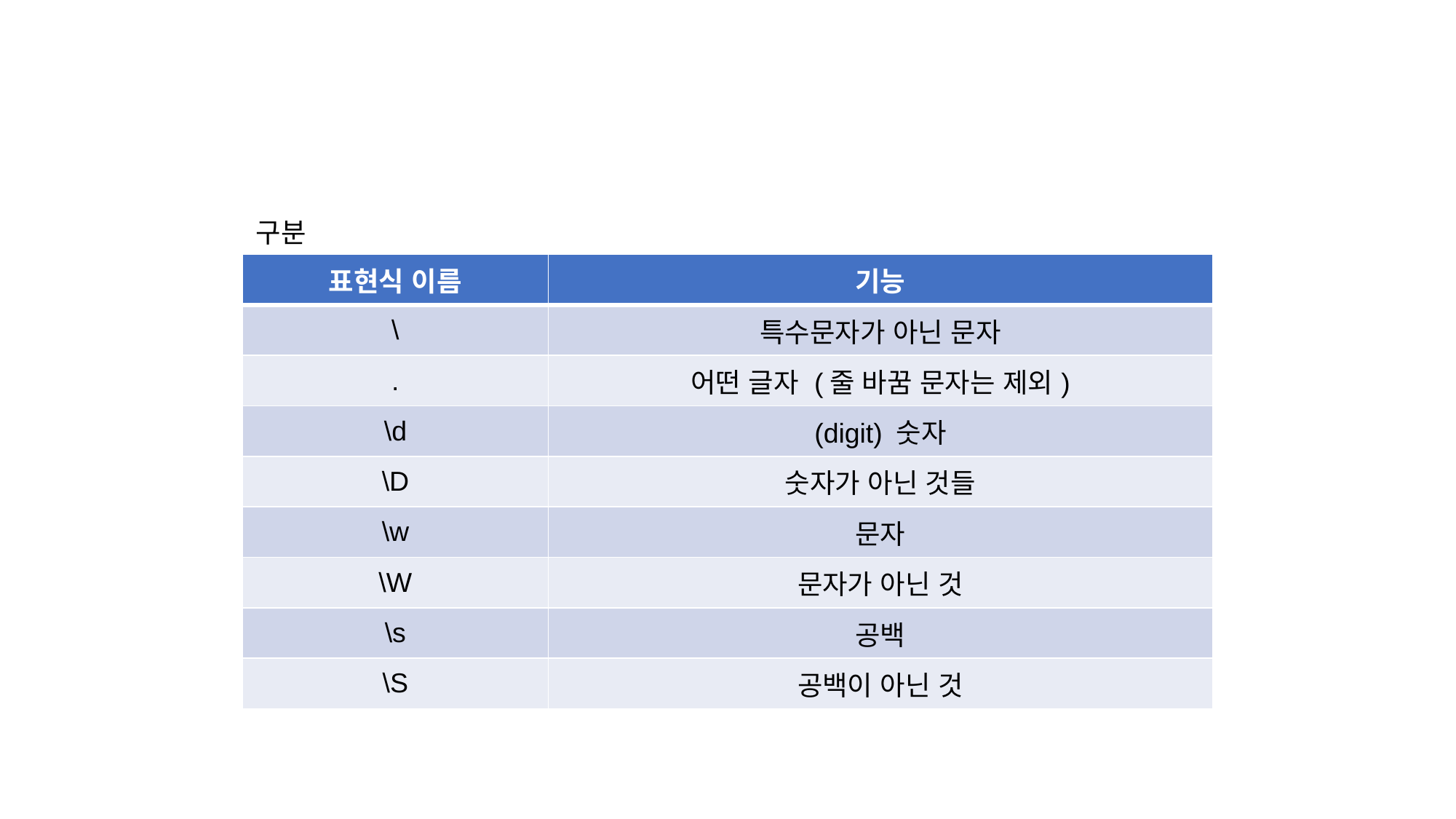

구분
| 표현식 이름 | 기능 |
| --- | --- |
| \ | 특수문자가 아닌 문자 |
| . | 어떤 글자 (줄 바꿈 문자는 제외) |
| \d | (digit) 숫자 |
| \D | 숫자가 아닌 것들 |
| \w | 문자 |
| \W | 문자가 아닌 것 |
| \s | 공백 |
| \S | 공백이 아닌 것 |